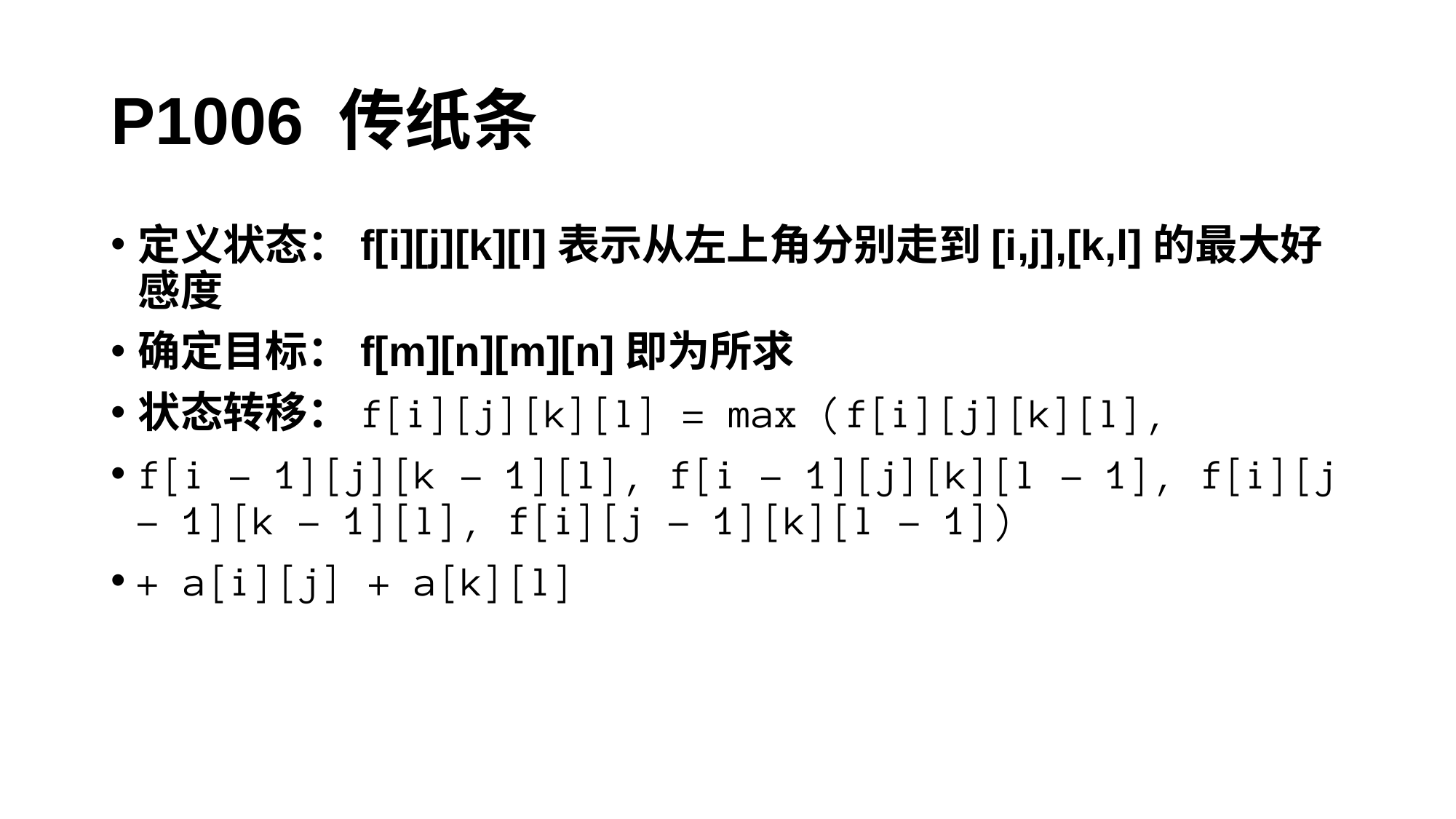

# P1006 传纸条
定义状态：f[i][j][k][l]表示从左上角分别走到[i,j],[k,l]的最大好感度
确定目标：f[m][n][m][n]即为所求
状态转移：f[i][j][k][l] = max (f[i][j][k][l],
f[i - 1][j][k - 1][l], f[i - 1][j][k][l - 1], f[i][j - 1][k - 1][l], f[i][j - 1][k][l - 1])
+ a[i][j] + a[k][l]